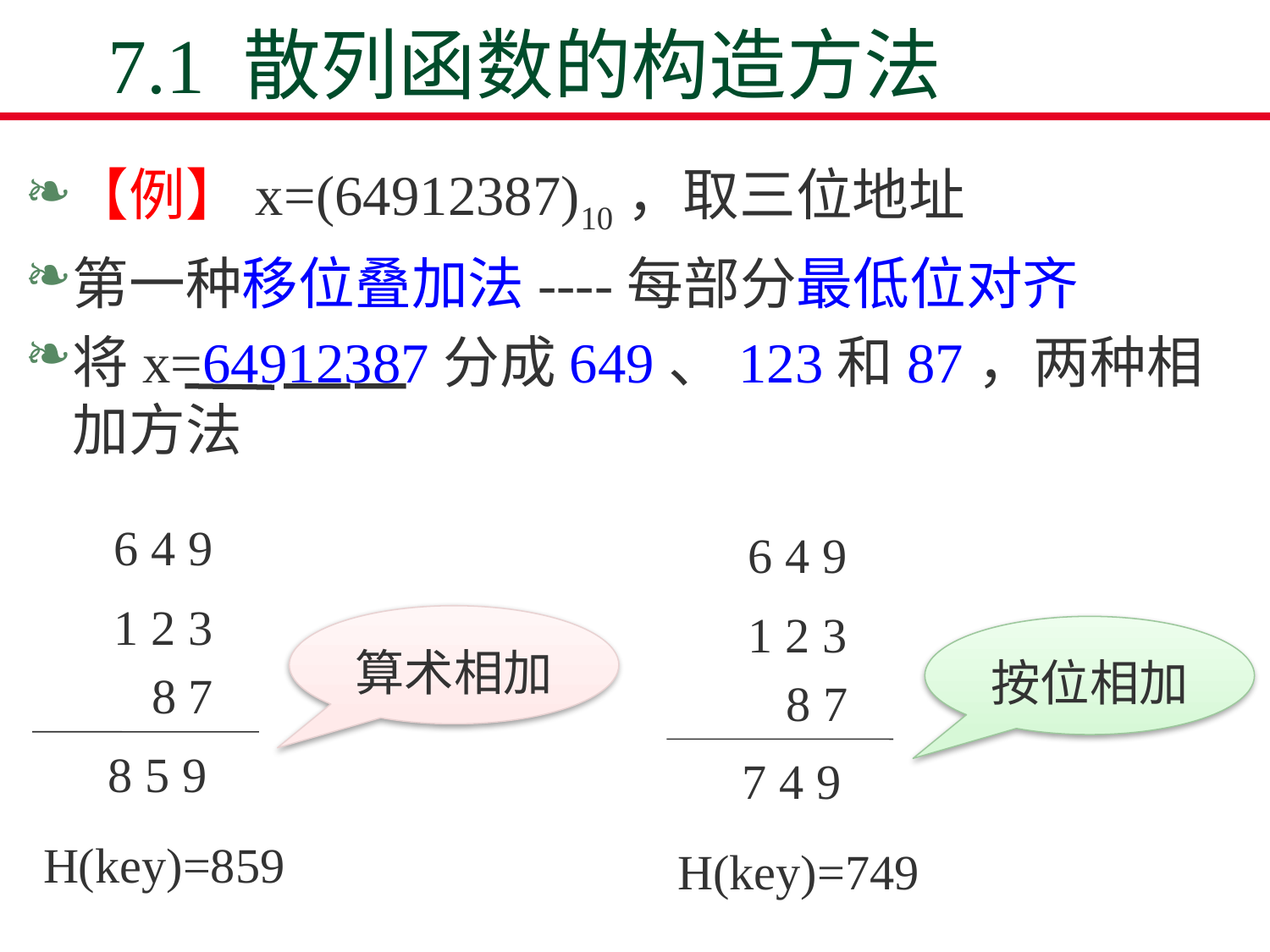

# 7.1 散列函数的构造方法
【例】x=(64912387)10，取三位地址
第一种移位叠加法----每部分最低位对齐
将x=64912387分成649、123和87，两种相加方法

6 4 9
1 2 3
算术相加
8 7
  8 5 9

H(key)=859
6 4 9
1 2 3
按位相加
8 7
  7 4 9

H(key)=749